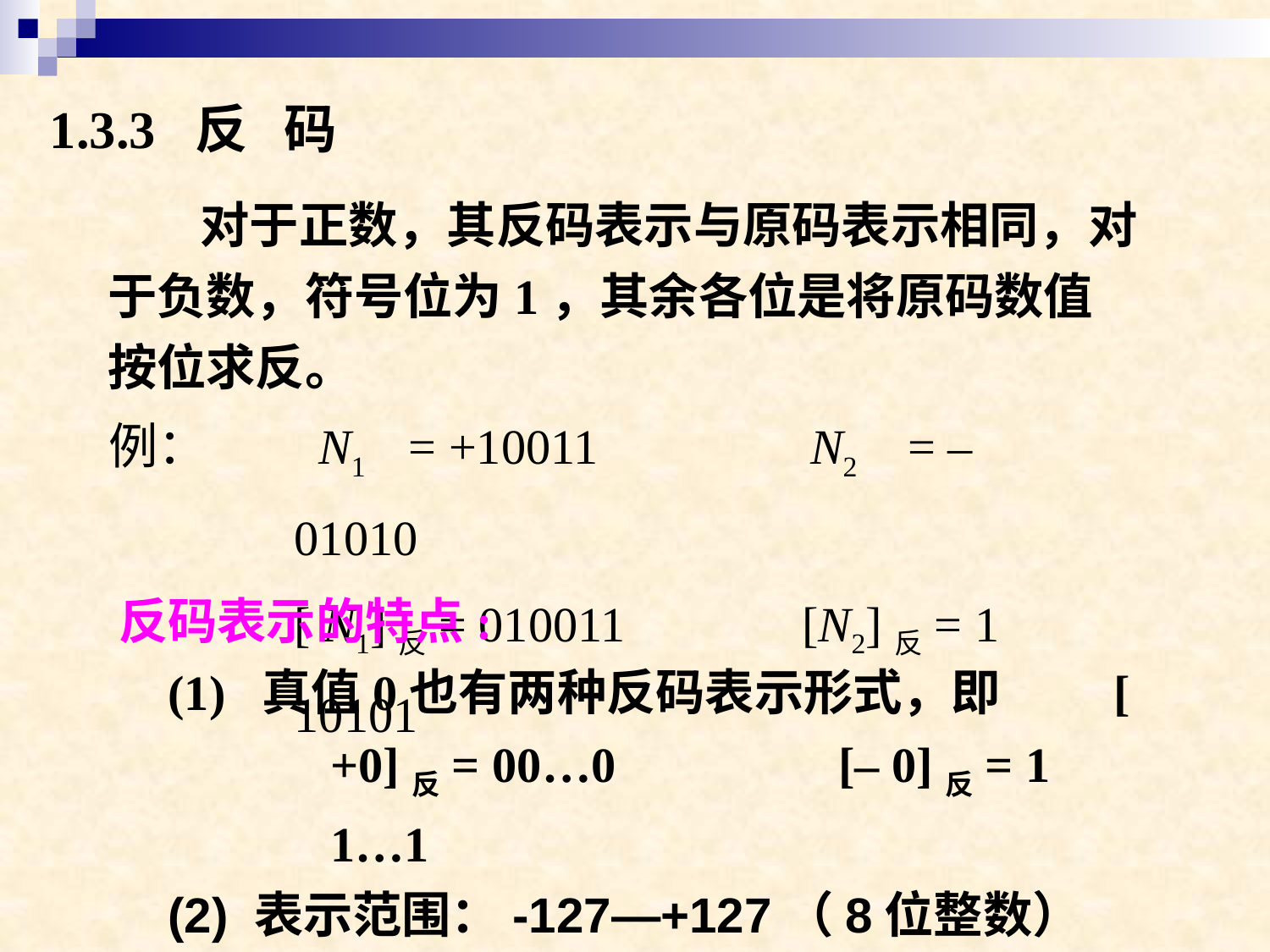

1.3.3  反   码
对于正数，其反码表示与原码表示相同，对于负数，符号位为1，其余各位是将原码数值按位求反。
例：         N1      = +10011	           N2       = – 01010
[ N1]反= 010011		[N2]反= 1 10101
反码表示的特点:
    (1)  真值0也有两种反码表示形式，即         [ +0]反= 00…0		[– 0]反= 1 1…1
    (2) 表示范围：-127—+127（8位整数）